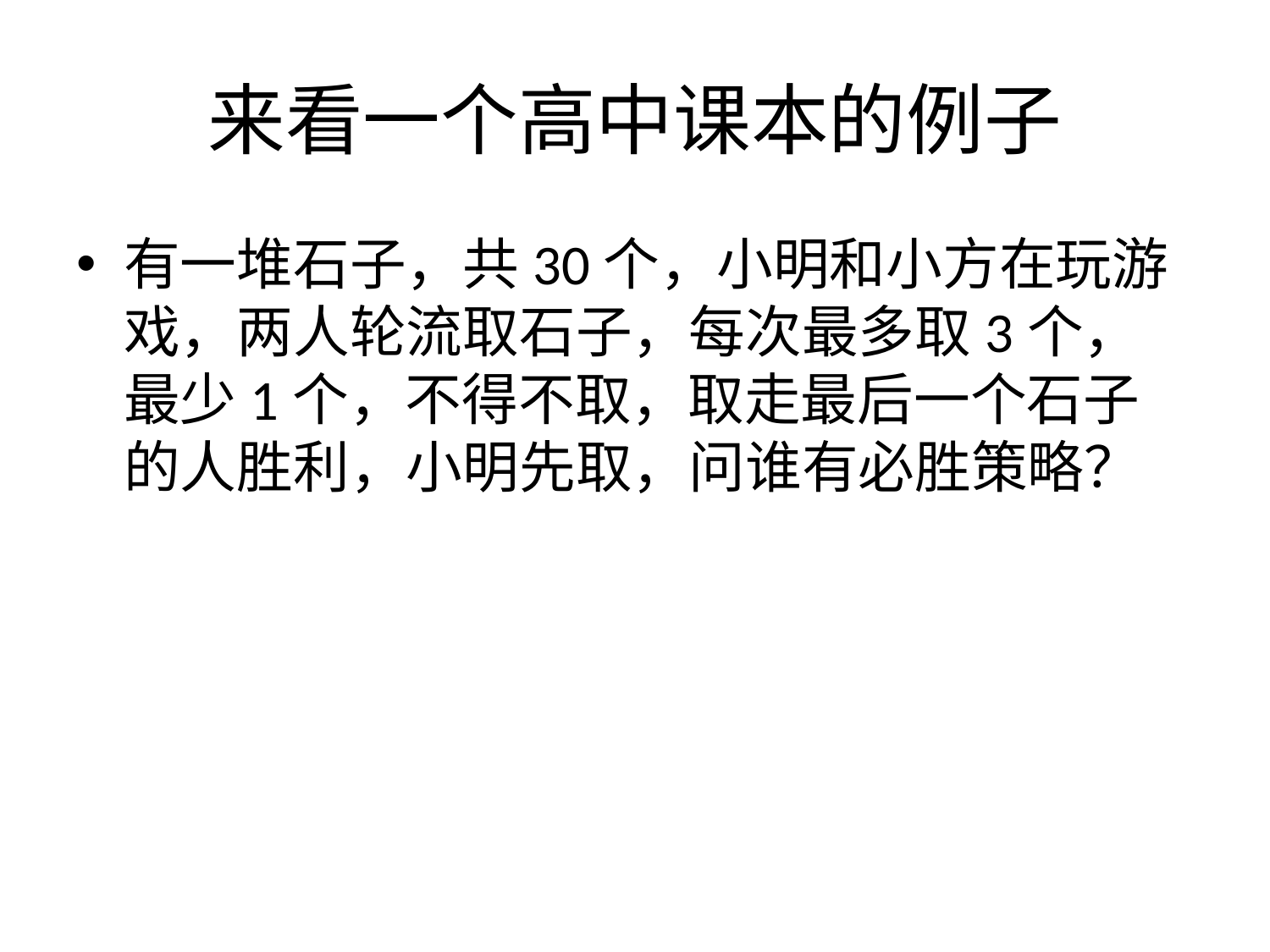

# 来看一个高中课本的例子
有一堆石子，共30个，小明和小方在玩游戏，两人轮流取石子，每次最多取3个，最少1个，不得不取，取走最后一个石子的人胜利，小明先取，问谁有必胜策略？